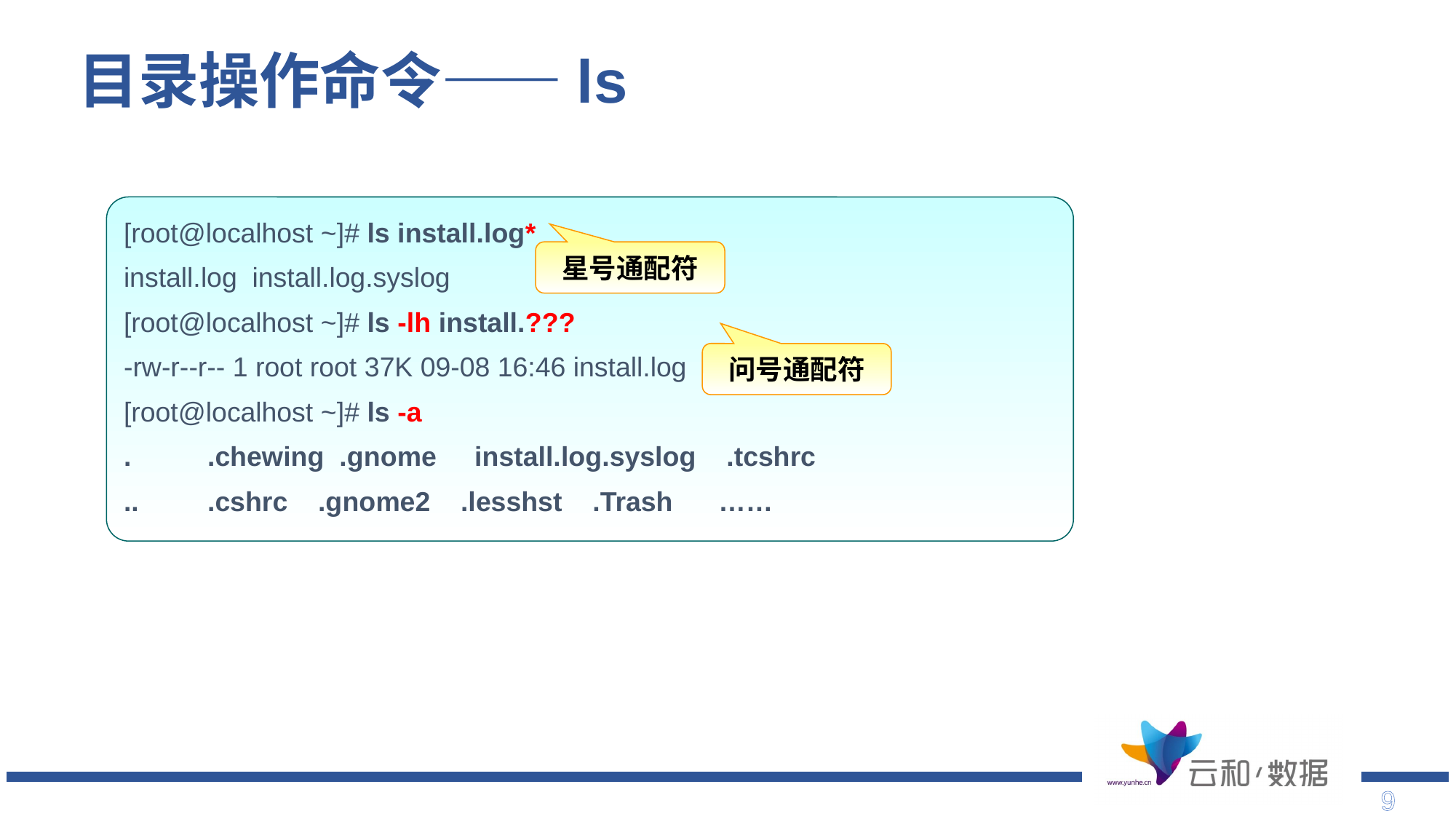

# 目录操作命令——ls
[root@localhost ~]# ls install.log*
install.log  install.log.syslog
[root@localhost ~]# ls -lh install.???
-rw-r--r-- 1 root root 37K 09-08 16:46 install.log
[root@localhost ~]# ls -a
.          .chewing  .gnome     install.log.syslog    .tcshrc
..         .cshrc    .gnome2    .lesshst    .Trash      ……
星号通配符
问号通配符